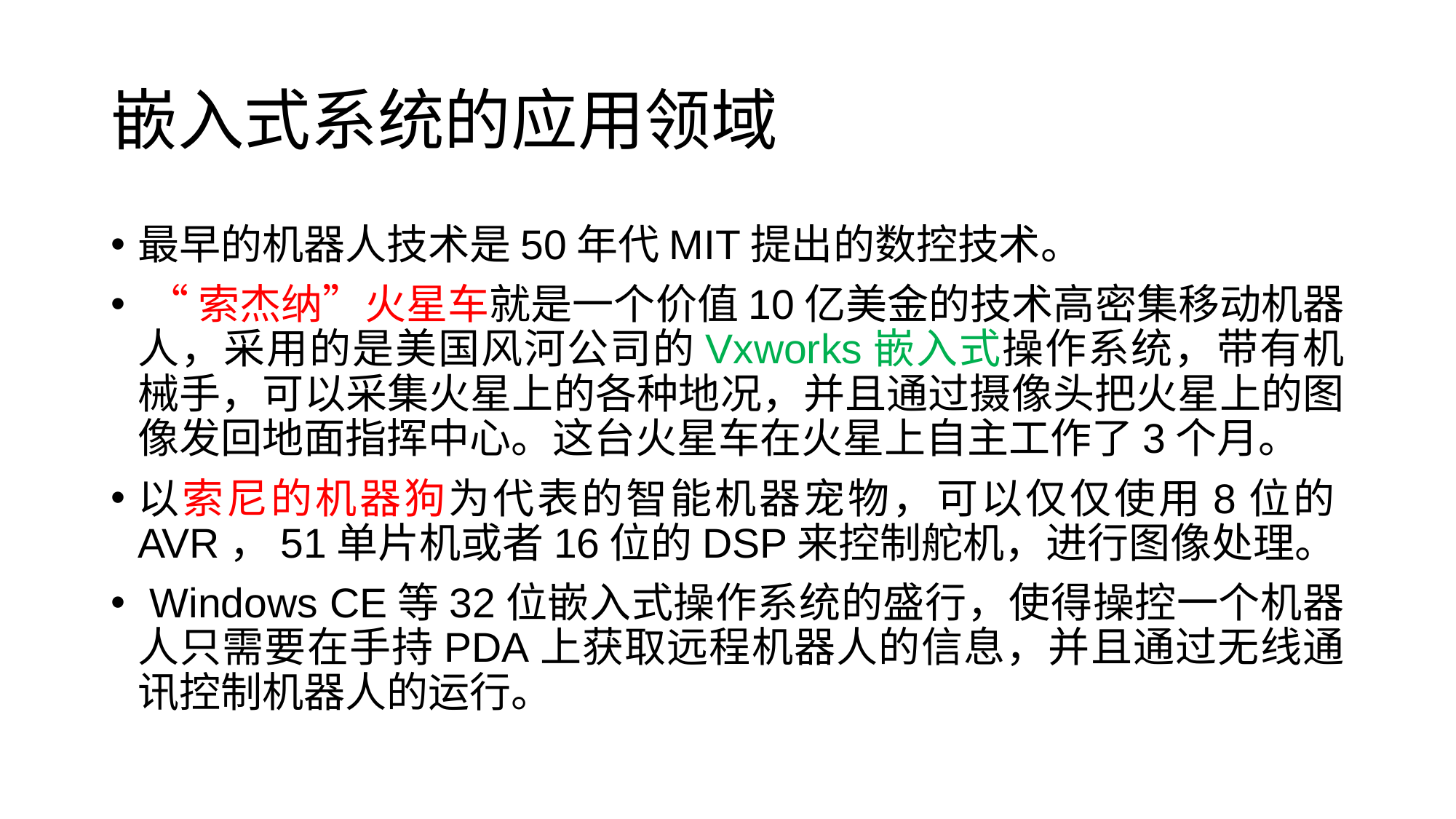

# 嵌入式系统的应用领域
最早的机器人技术是50年代MIT提出的数控技术。
 “索杰纳”火星车就是一个价值10亿美金的技术高密集移动机器人，采用的是美国风河公司的Vxworks嵌入式操作系统，带有机械手，可以采集火星上的各种地况，并且通过摄像头把火星上的图像发回地面指挥中心。这台火星车在火星上自主工作了3个月。
以索尼的机器狗为代表的智能机器宠物，可以仅仅使用8位的AVR，51单片机或者16位的DSP来控制舵机，进行图像处理。
 Windows CE等32位嵌入式操作系统的盛行，使得操控一个机器人只需要在手持PDA上获取远程机器人的信息，并且通过无线通讯控制机器人的运行。